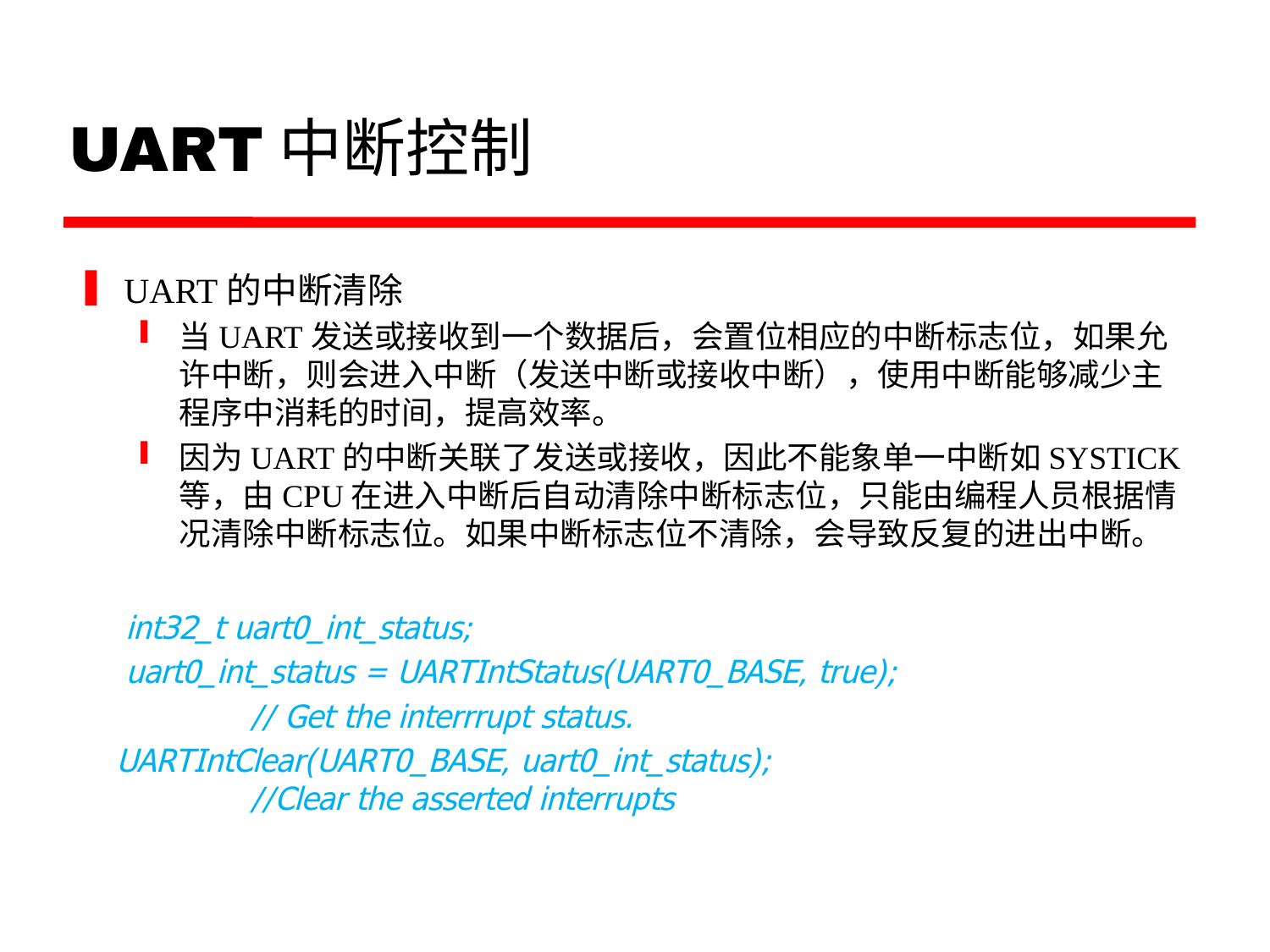

# UART中断控制
UART的中断清除
当UART发送或接收到一个数据后，会置位相应的中断标志位，如果允许中断，则会进入中断（发送中断或接收中断），使用中断能够减少主程序中消耗的时间，提高效率。
因为UART的中断关联了发送或接收，因此不能象单一中断如SYSTICK等，由CPU在进入中断后自动清除中断标志位，只能由编程人员根据情况清除中断标志位。如果中断标志位不清除，会导致反复的进出中断。

     int32_t uart0_int_status;
     uart0_int_status = UARTIntStatus(UART0_BASE, true);
		// Get the interrrupt status.
    UARTIntClear(UART0_BASE, uart0_int_status);				//Clear the asserted interrupts